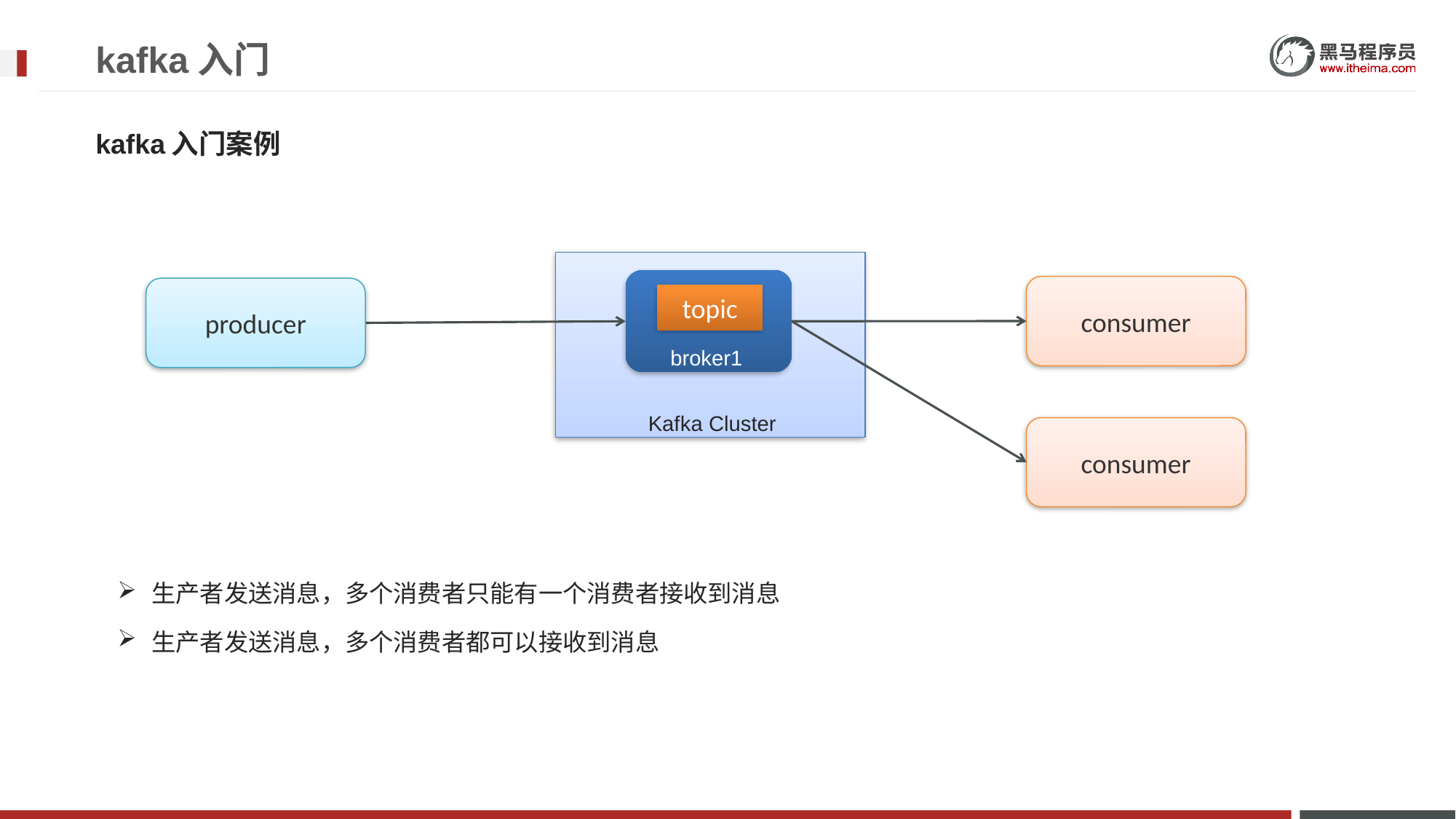

# kafka入门
kafka入门案例

Kafka Cluster

topic
broker1
consumer
producer
consumer
生产者发送消息，多个消费者只能有一个消费者接收到消息
生产者发送消息，多个消费者都可以接收到消息